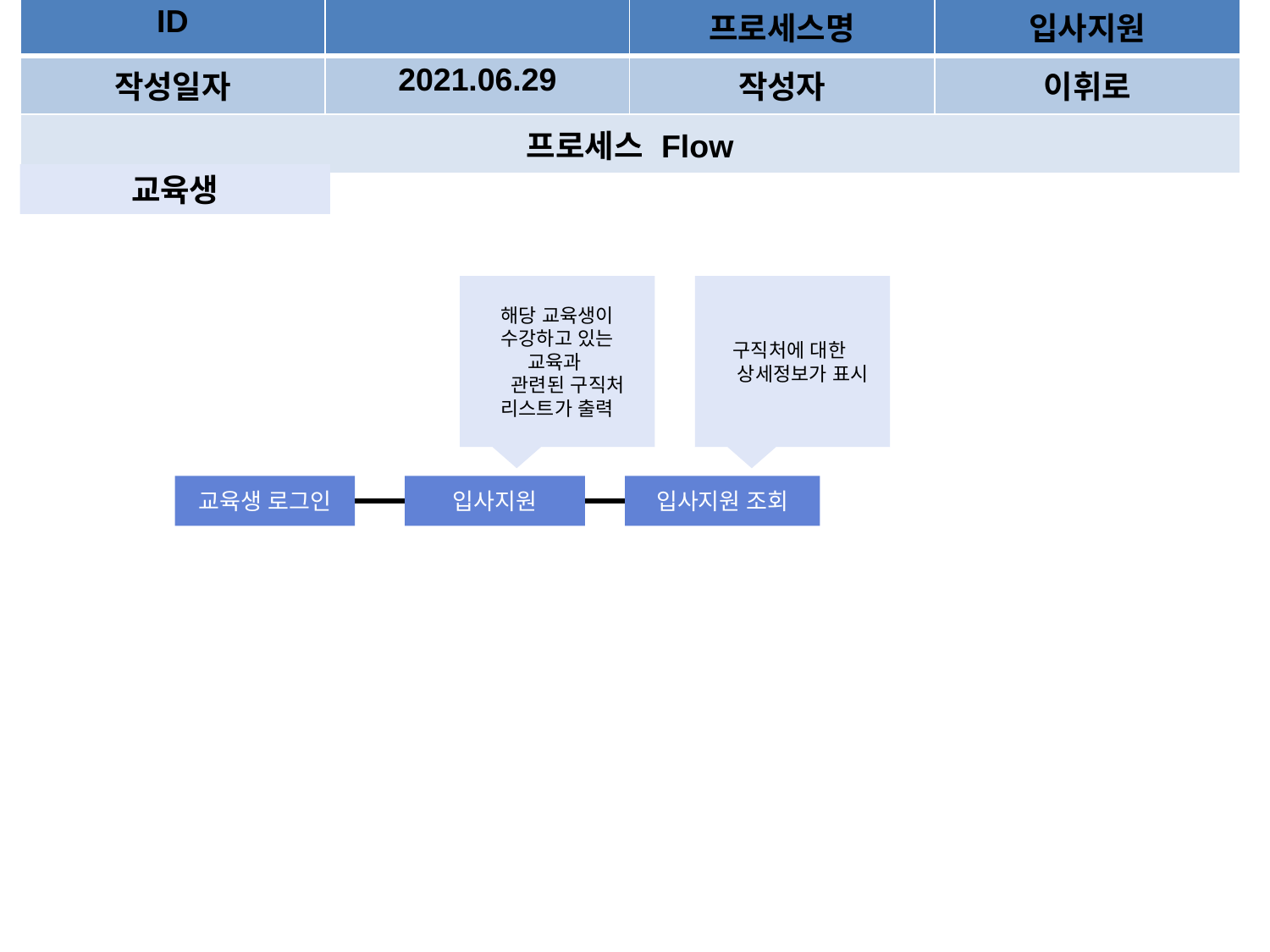

| ID |  |  | 프로세스명 | 입사지원 |
| --- | --- | --- | --- | --- |
| 작성일자 |  | 2021.06.29 | 작성자 | 이휘로 |
| 프로세스 Flow |  |  |  |  |
교육생
해당 교육생이 수강하고 있는 교육과
   관련된 구직처 리스트가 출력
구직처에 대한
   상세정보가 표시
교육생 로그인
입사지원
입사지원 조회